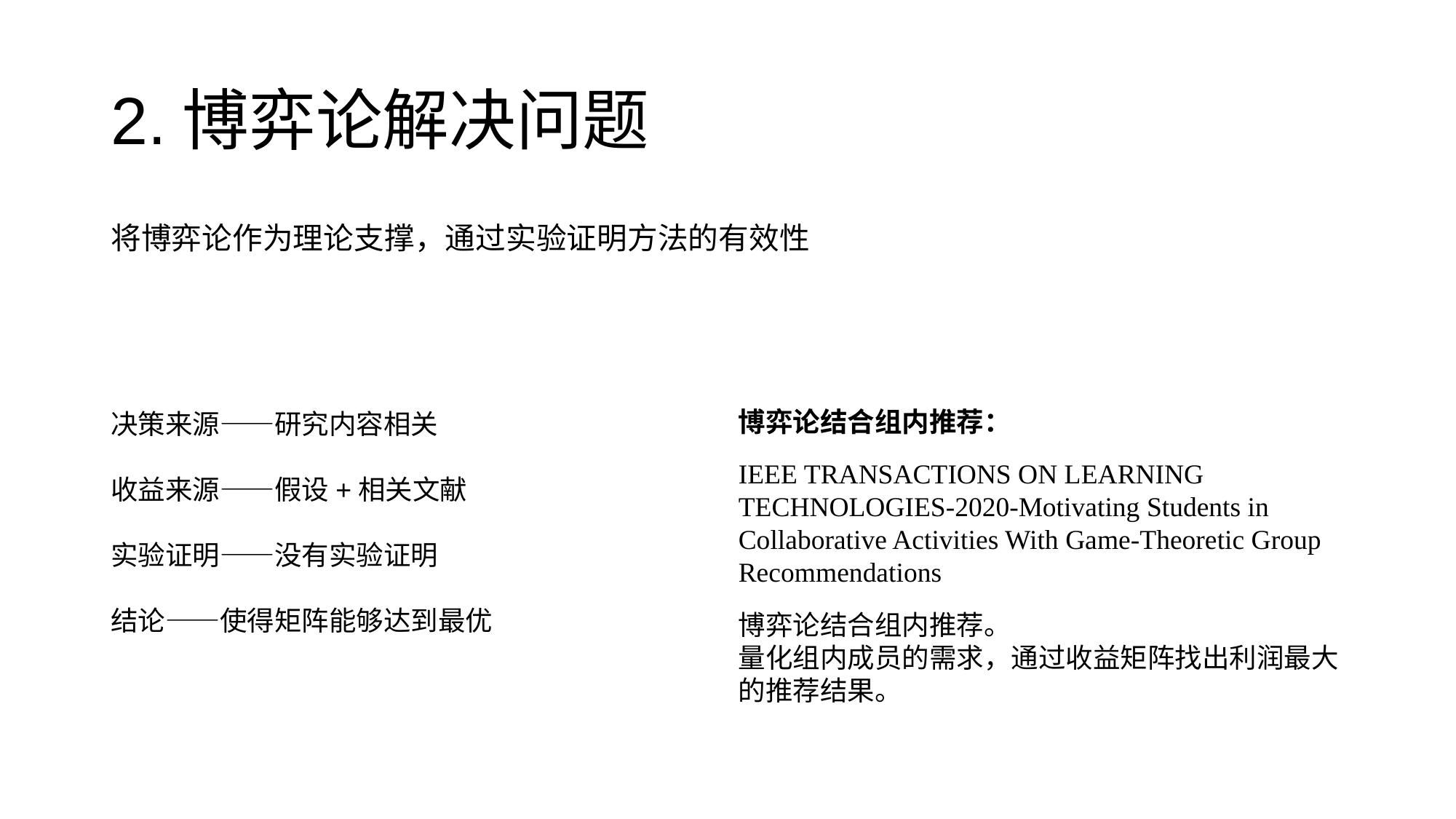

# 2.博弈论解决问题
将博弈论作为理论支撑，通过实验证明方法的有效性

博弈论结合组内推荐：
决策来源——研究内容相关

收益来源——假设+相关文献

实验证明——没有实验证明

结论——使得矩阵能够达到最优
IEEE TRANSACTIONS ON LEARNING TECHNOLOGIES-2020-Motivating Students in Collaborative Activities With Game-Theoretic Group Recommendations
博弈论结合组内推荐。
量化组内成员的需求，通过收益矩阵找出利润最大的推荐结果。